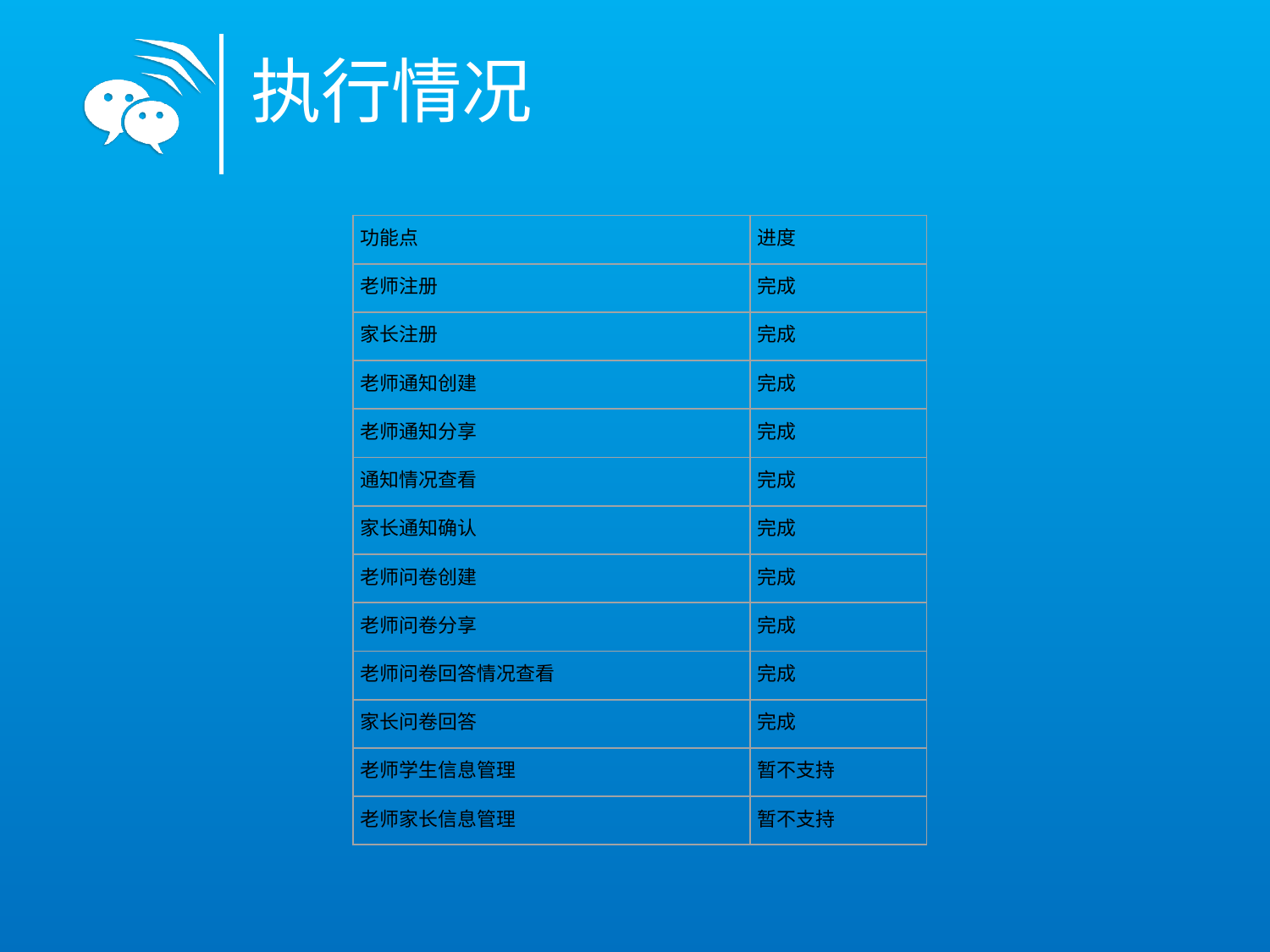

# 执行情况
| 功能点 | 进度 |
| --- | --- |
| 老师注册 | 完成 |
| 家长注册 | 完成 |
| 老师通知创建 | 完成 |
| 老师通知分享 | 完成 |
| 通知情况查看 | 完成 |
| 家长通知确认 | 完成 |
| 老师问卷创建 | 完成 |
| 老师问卷分享 | 完成 |
| 老师问卷回答情况查看 | 完成 |
| 家长问卷回答 | 完成 |
| 老师学生信息管理 | 暂不支持 |
| 老师家长信息管理 | 暂不支持 |